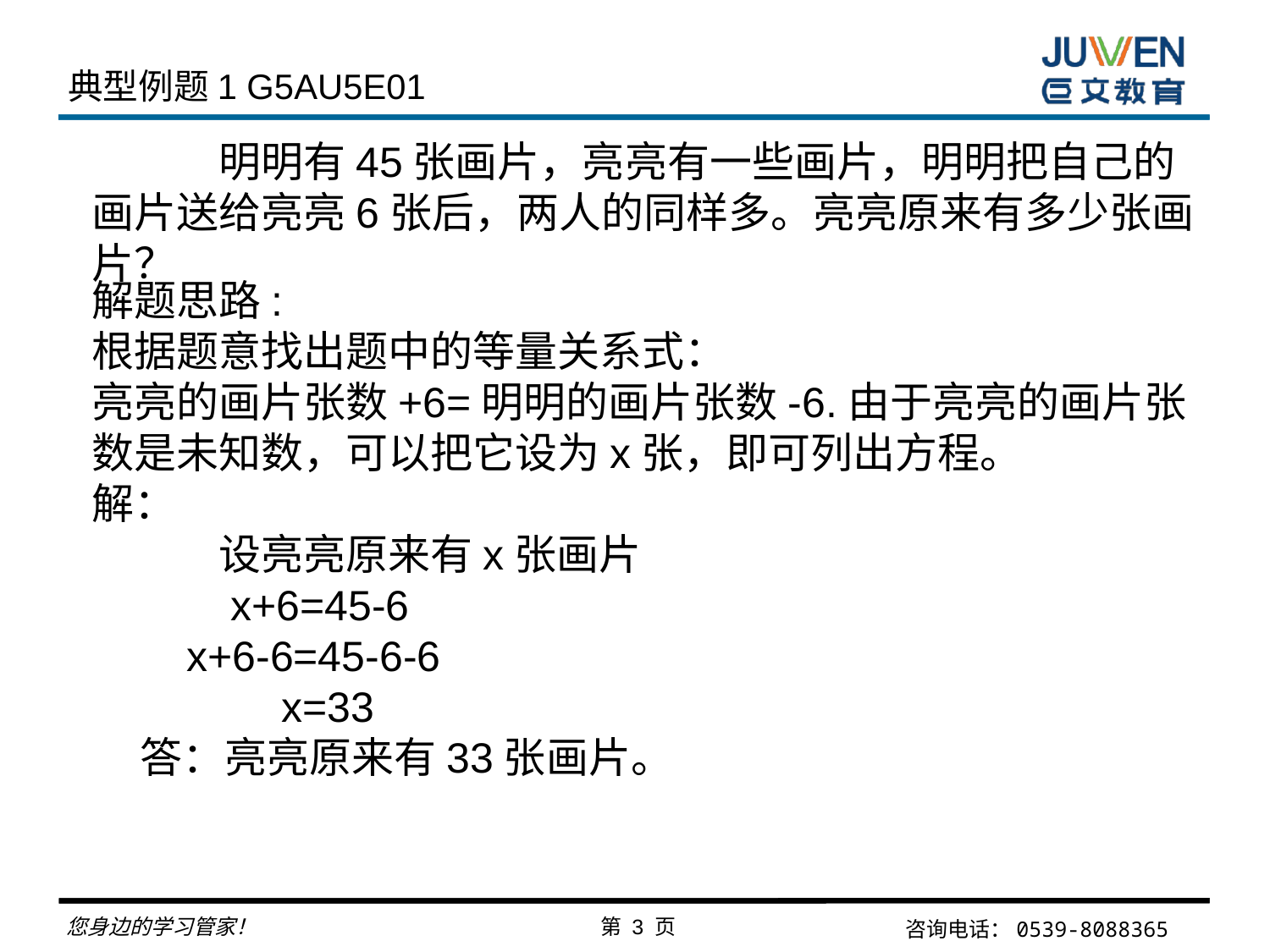

典型例题1 G5AU5E01
	明明有45张画片，亮亮有一些画片，明明把自己的画片送给亮亮6张后，两人的同样多。亮亮原来有多少张画片？
解题思路:
根据题意找出题中的等量关系式：
亮亮的画片张数+6=明明的画片张数-6.由于亮亮的画片张数是未知数，可以把它设为x张，即可列出方程。
解：
	设亮亮原来有x张画片
	 x+6=45-6
        x+6-6=45-6-6
                x=33
    答：亮亮原来有33张画片。